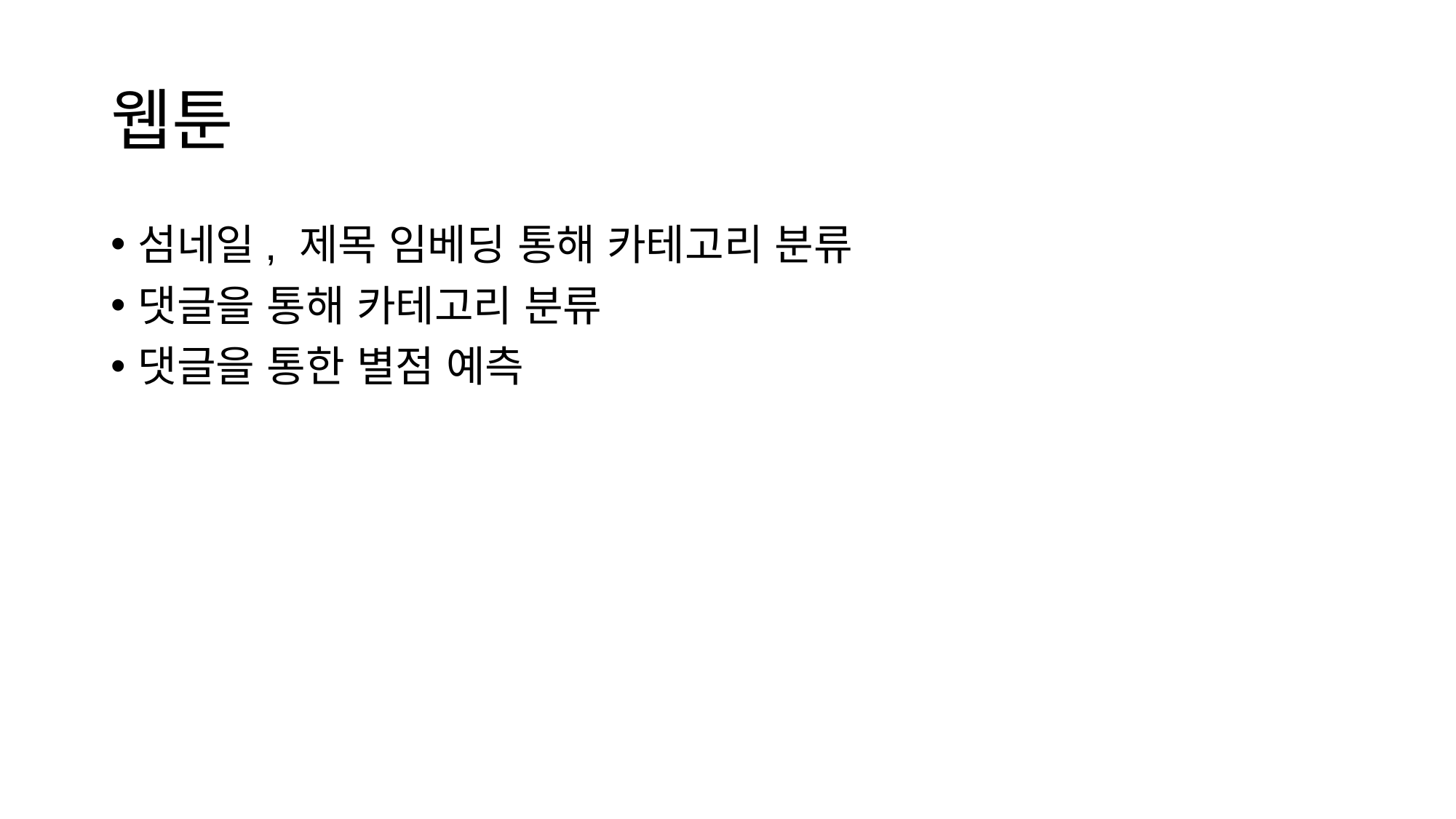

# 웹툰
섬네일, 제목 임베딩 통해 카테고리 분류
댓글을 통해 카테고리 분류
댓글을 통한 별점 예측